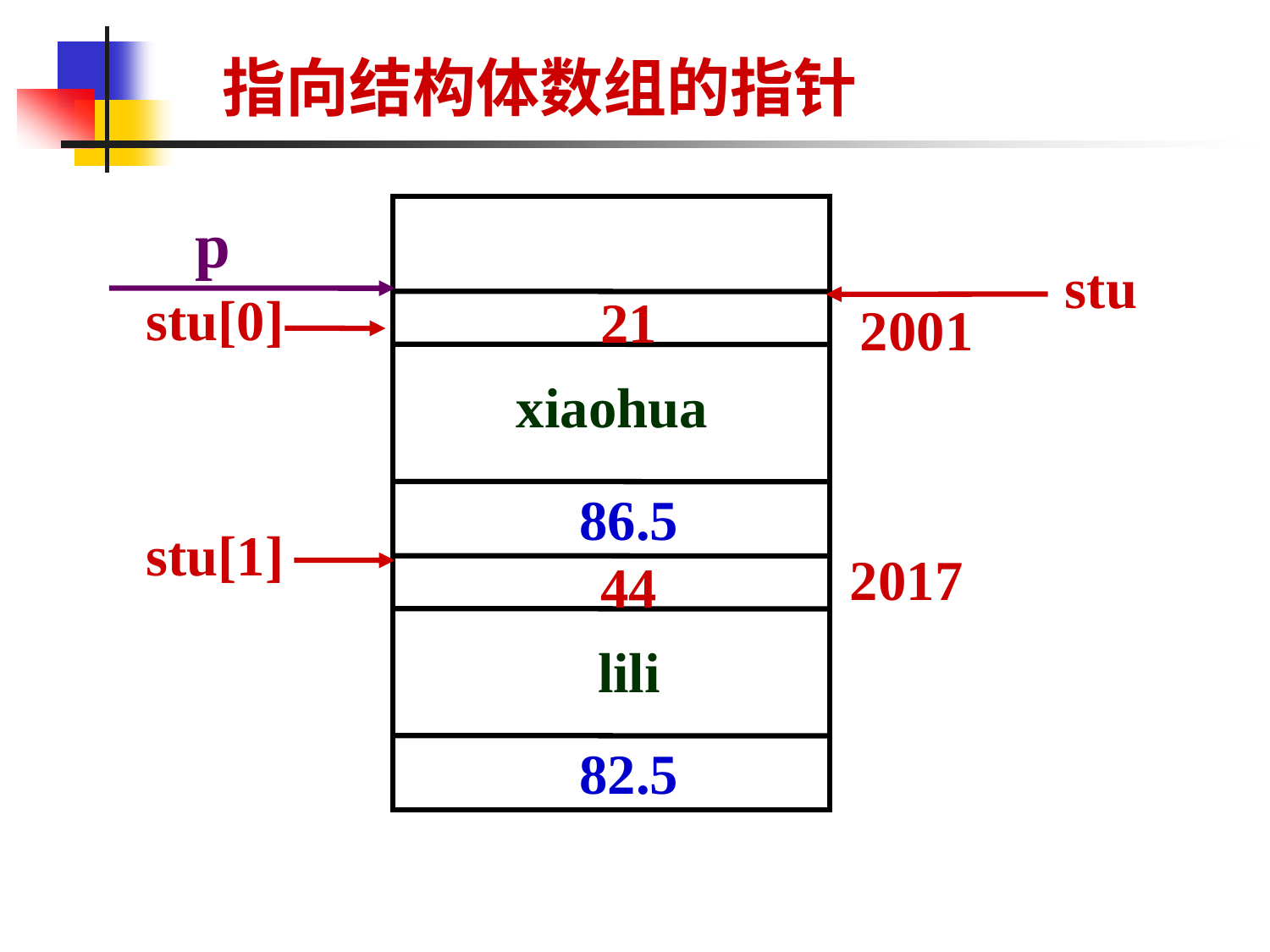

指向结构体数组的指针

p
stu
stu[0]
21

2001

xiaohua
86.5

stu[1]
2017
44

lili
82.5